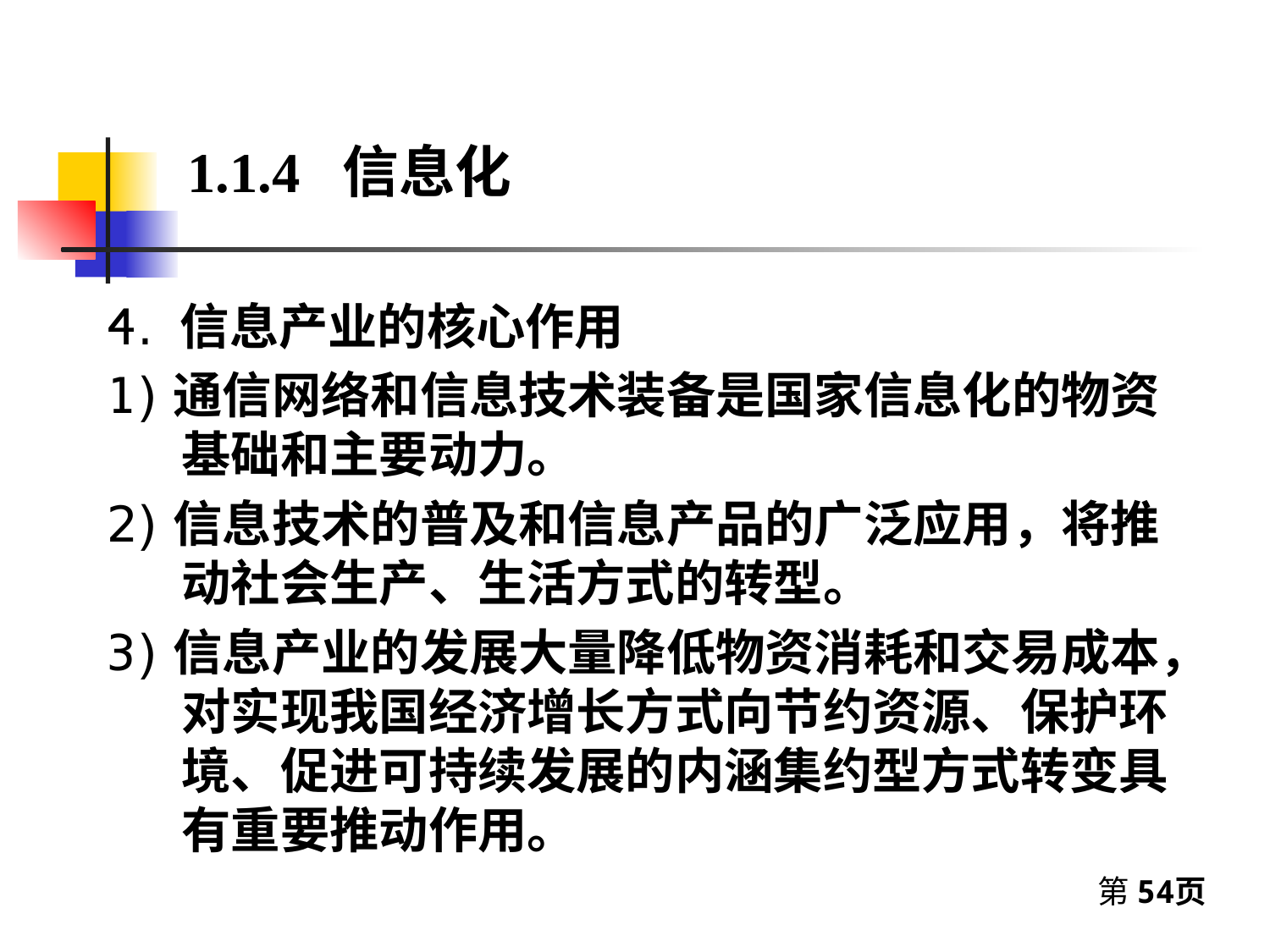

1.1.4  信息化
4. 信息产业的核心作用
1)通信网络和信息技术装备是国家信息化的物资基础和主要动力。
2)信息技术的普及和信息产品的广泛应用，将推动社会生产、生活方式的转型。
3)信息产业的发展大量降低物资消耗和交易成本，对实现我国经济增长方式向节约资源、保护环境、促进可持续发展的内涵集约型方式转变具有重要推动作用。